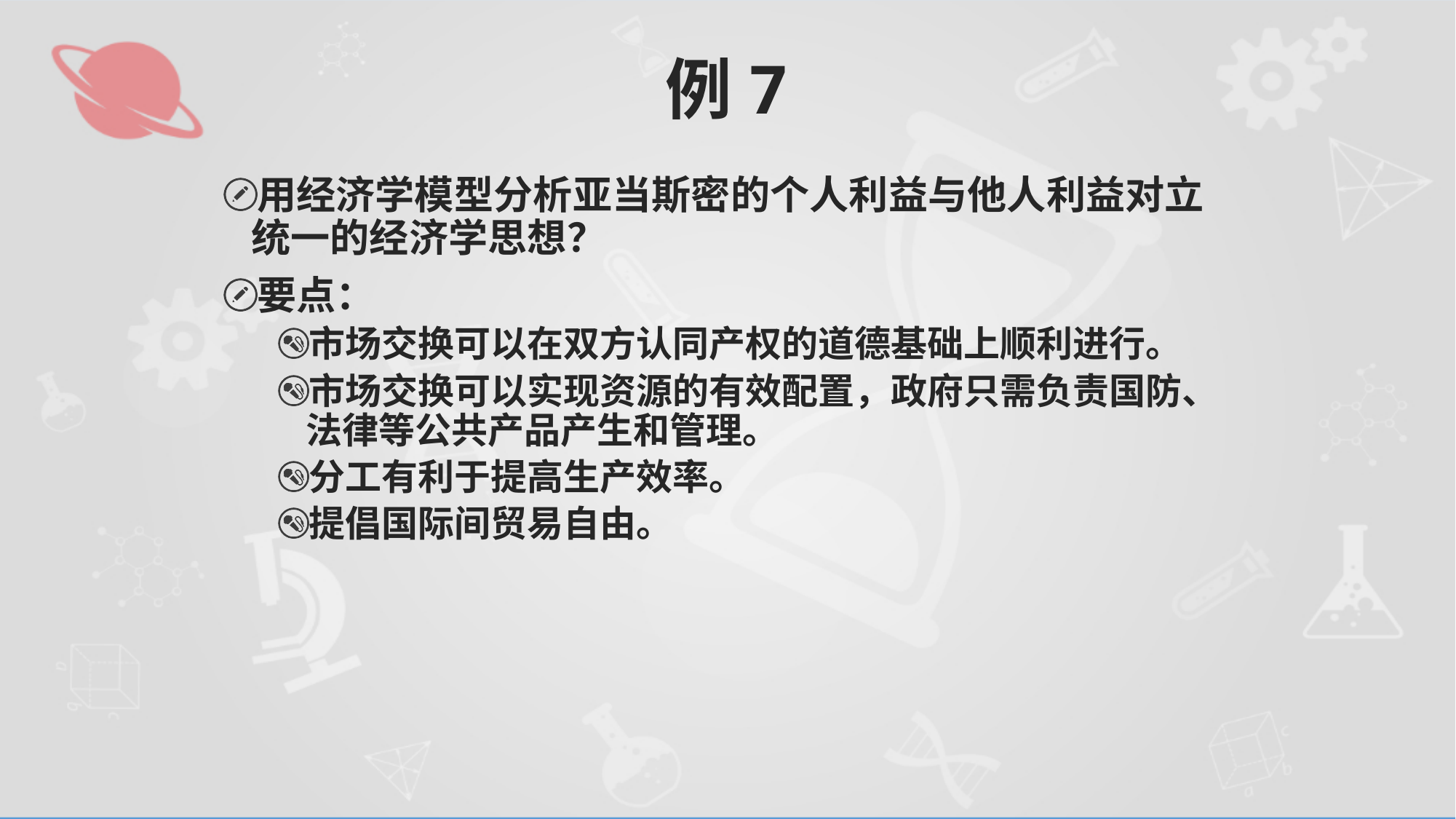

# 例7
用经济学模型分析亚当斯密的个人利益与他人利益对立统一的经济学思想？
要点：
市场交换可以在双方认同产权的道德基础上顺利进行。
市场交换可以实现资源的有效配置，政府只需负责国防、法律等公共产品产生和管理。
分工有利于提高生产效率。
提倡国际间贸易自由。